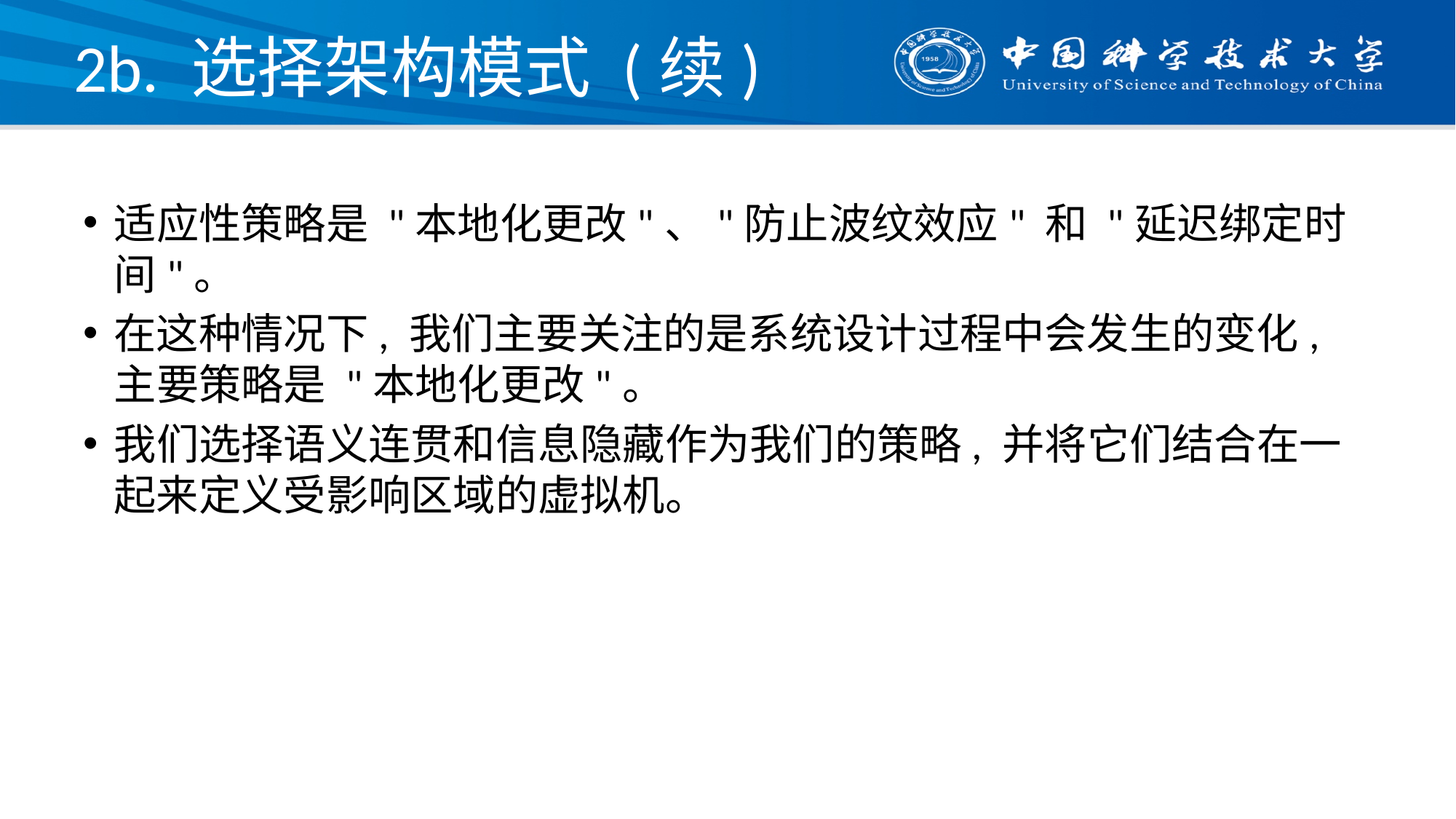

# 2b. 选择架构模式 (续)
适应性策略是 "本地化更改"、"防止波纹效应" 和 "延迟绑定时间"。
在这种情况下, 我们主要关注的是系统设计过程中会发生的变化, 主要策略是 "本地化更改"。
我们选择语义连贯和信息隐藏作为我们的策略, 并将它们结合在一起来定义受影响区域的虚拟机。